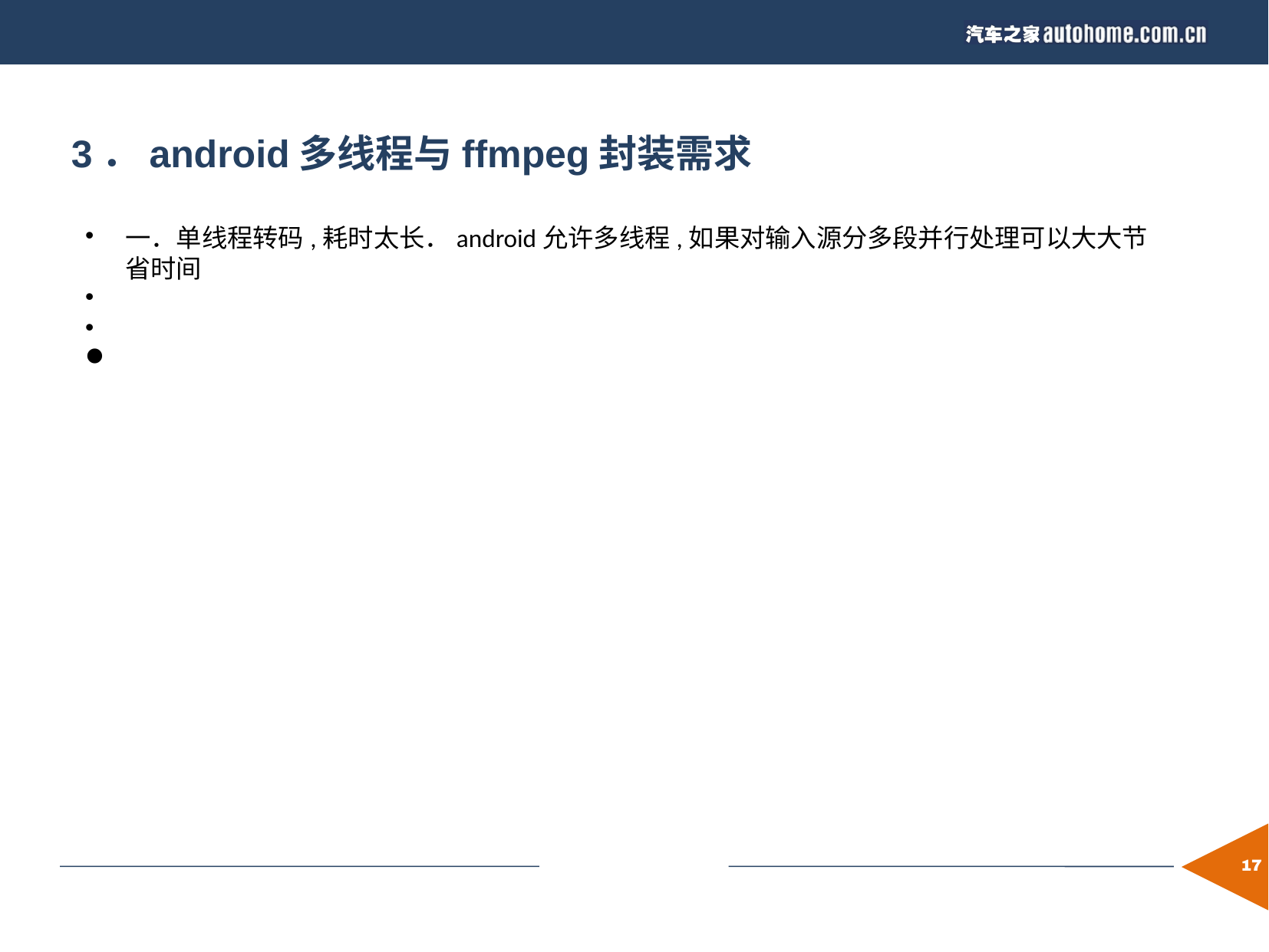

3．android多线程与ffmpeg封装需求
一．单线程转码,耗时太长．android允许多线程,如果对输入源分多段并行处理可以大大节省时间

17